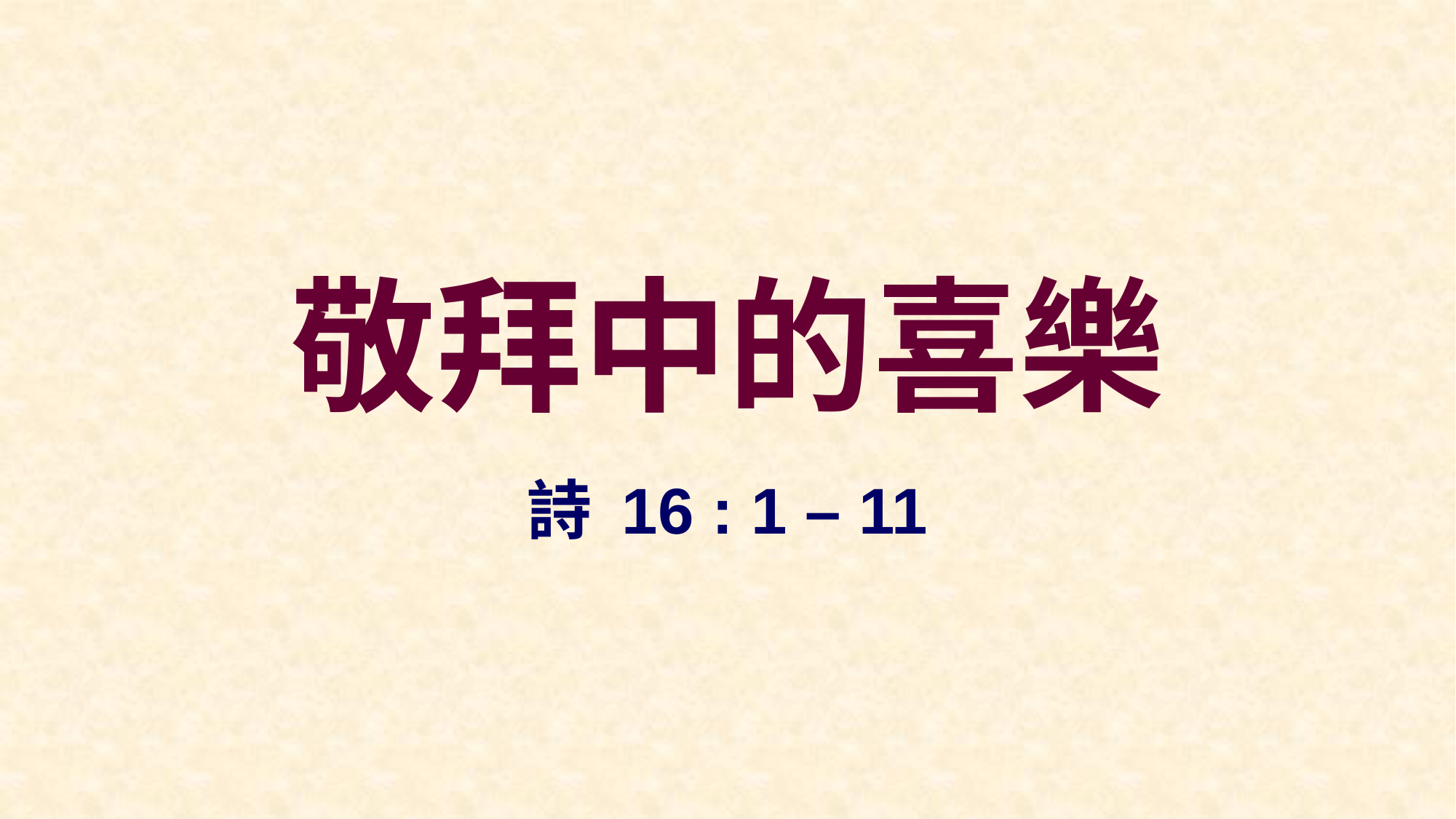

# 敬拜中的喜樂
詩 16 : 1 – 11